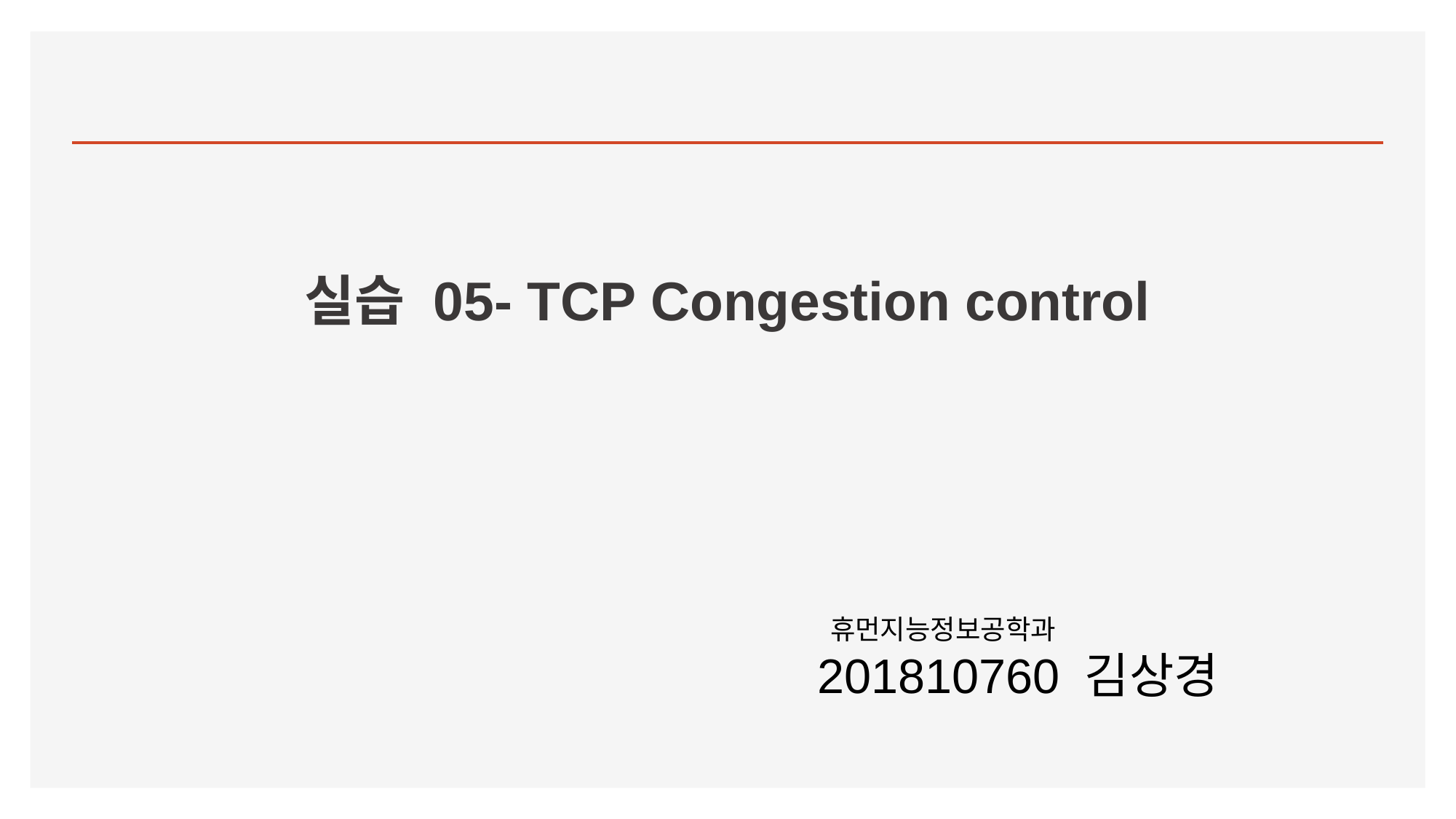

# 실습 05- TCP Congestion control
 휴먼지능정보공학과
201810760 김상경